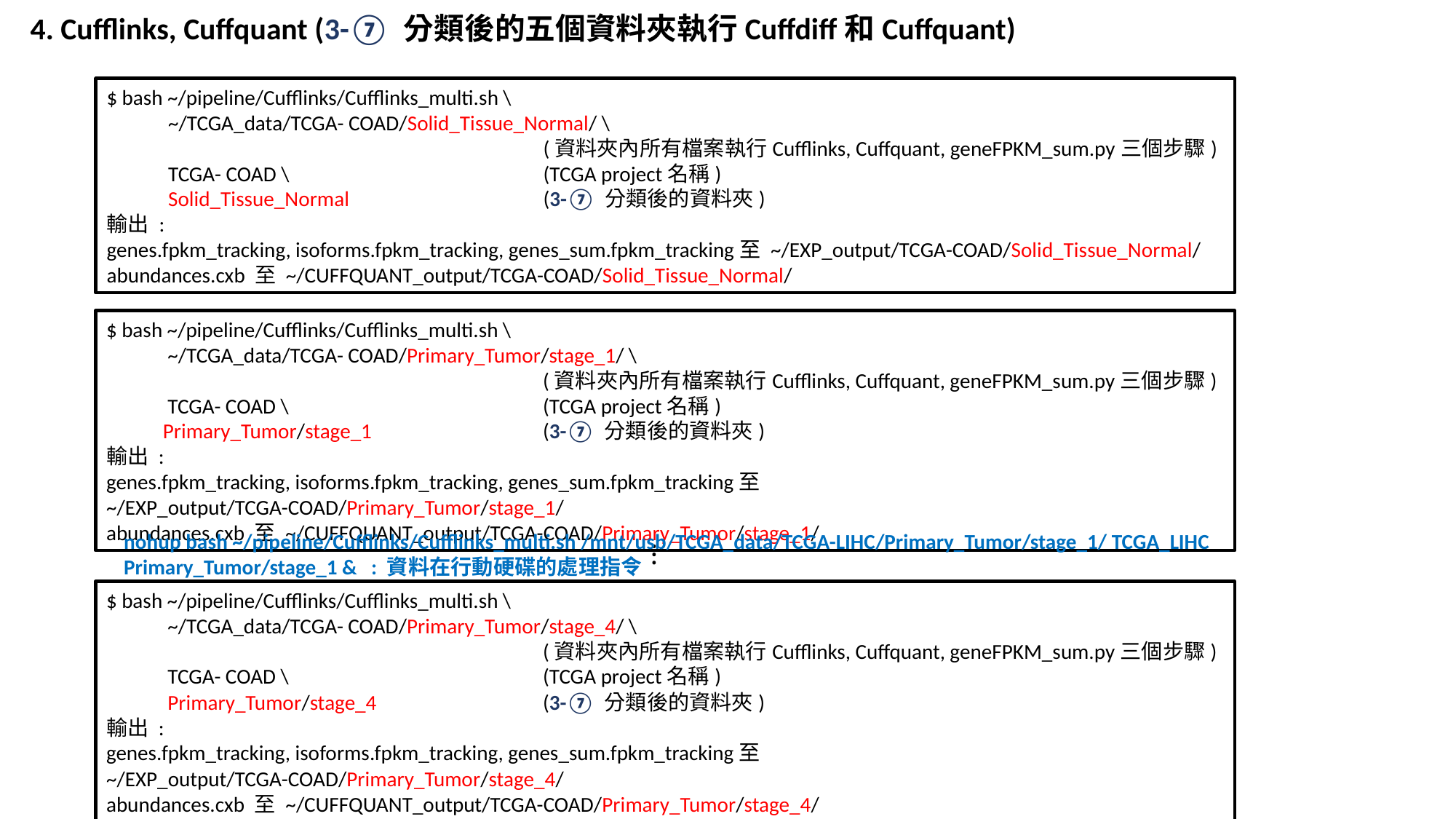

4. Cufflinks, Cuffquant (3-⑦ 分類後的五個資料夾執行Cuffdiff和Cuffquant)
$ bash ~/pipeline/Cufflinks/Cufflinks_multi.sh \
             ~/TCGA_data/TCGA- COAD/Solid_Tissue_Normal/ \
 				(資料夾內所有檔案執行Cufflinks, Cuffquant, geneFPKM_sum.py三個步驟)
             TCGA- COAD \			(TCGA project名稱)
             Solid_Tissue_Normal		(3-⑦ 分類後的資料夾)
輸出 :
genes.fpkm_tracking, isoforms.fpkm_tracking, genes_sum.fpkm_tracking至 ~/EXP_output/TCGA-COAD/Solid_Tissue_Normal/
abundances.cxb 至 ~/CUFFQUANT_output/TCGA-COAD/Solid_Tissue_Normal/
$ bash ~/pipeline/Cufflinks/Cufflinks_multi.sh \
             ~/TCGA_data/TCGA- COAD/Primary_Tumor/stage_1/ \
 				(資料夾內所有檔案執行Cufflinks, Cuffquant, geneFPKM_sum.py三個步驟)
             TCGA- COAD \			(TCGA project名稱)
            Primary_Tumor/stage_1		(3-⑦ 分類後的資料夾)
輸出 :
genes.fpkm_tracking, isoforms.fpkm_tracking, genes_sum.fpkm_tracking至 ~/EXP_output/TCGA-COAD/Primary_Tumor/stage_1/
abundances.cxb 至 ~/CUFFQUANT_output/TCGA-COAD/Primary_Tumor/stage_1/
nohup bash ~/pipeline/Cufflinks/Cufflinks_multi.sh /mnt/usb/TCGA_data/TCGA-LIHC/Primary_Tumor/stage_1/ TCGA_LIHC Primary_Tumor/stage_1 &   : 資料在行動硬碟的處理指令
⁝
$ bash ~/pipeline/Cufflinks/Cufflinks_multi.sh \
             ~/TCGA_data/TCGA- COAD/Primary_Tumor/stage_4/ \
 				(資料夾內所有檔案執行Cufflinks, Cuffquant, geneFPKM_sum.py三個步驟)
             TCGA- COAD \			(TCGA project名稱)
             Primary_Tumor/stage_4		(3-⑦ 分類後的資料夾)
輸出 :
genes.fpkm_tracking, isoforms.fpkm_tracking, genes_sum.fpkm_tracking至 ~/EXP_output/TCGA-COAD/Primary_Tumor/stage_4/
abundances.cxb 至 ~/CUFFQUANT_output/TCGA-COAD/Primary_Tumor/stage_4/